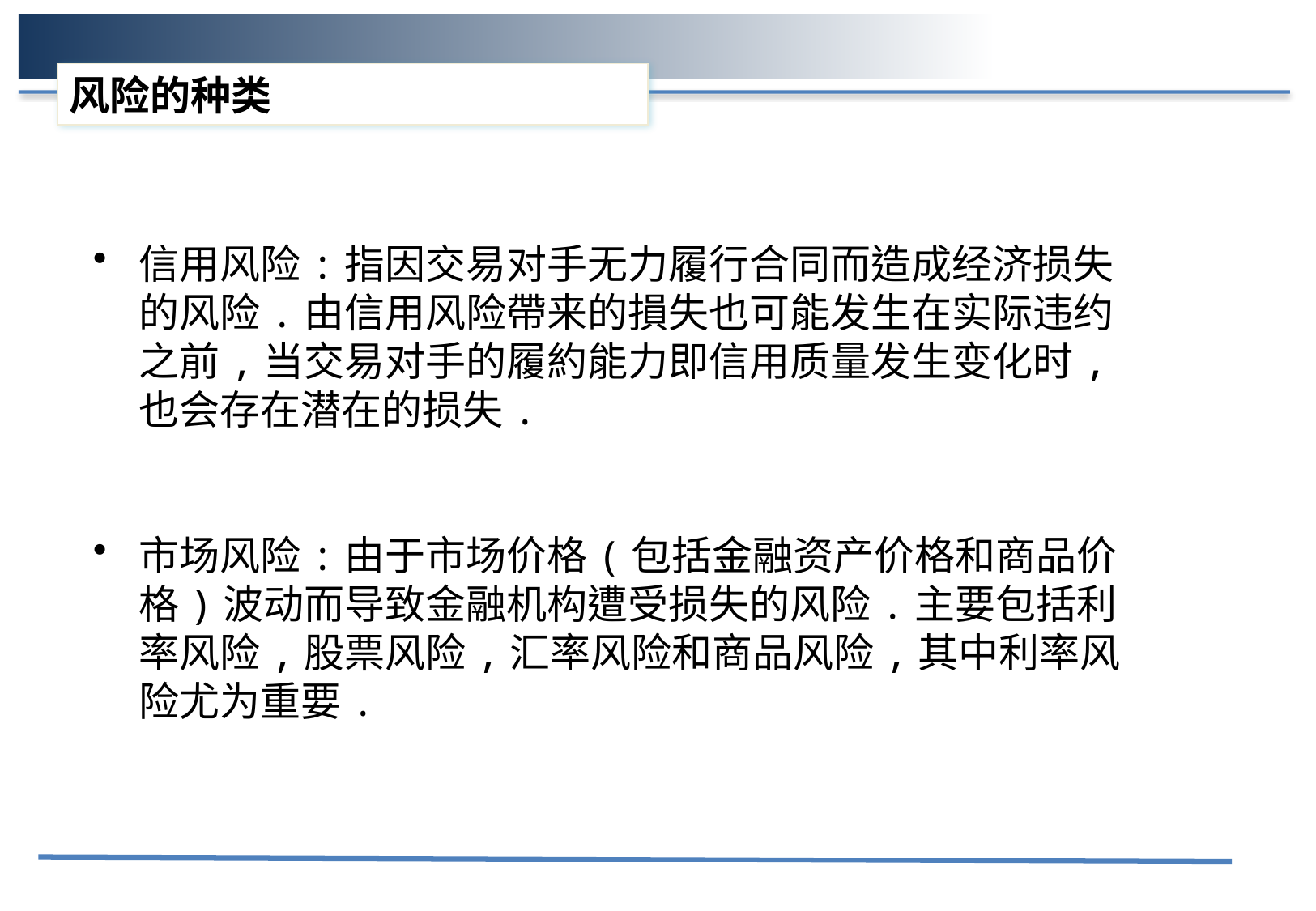

# 风险的种类
信用风险:指因交易对手无力履行合同而造成经济损失的风险.由信用风险帶来的損失也可能发生在实际违约之前,当交易对手的履約能力即信用质量发生变化时,也会存在潜在的损失.

市场风险:由于市场价格(包括金融资产价格和商品价格)波动而导致金融机构遭受损失的风险.主要包括利率风险,股票风险,汇率风险和商品风险,其中利率风险尤为重要.